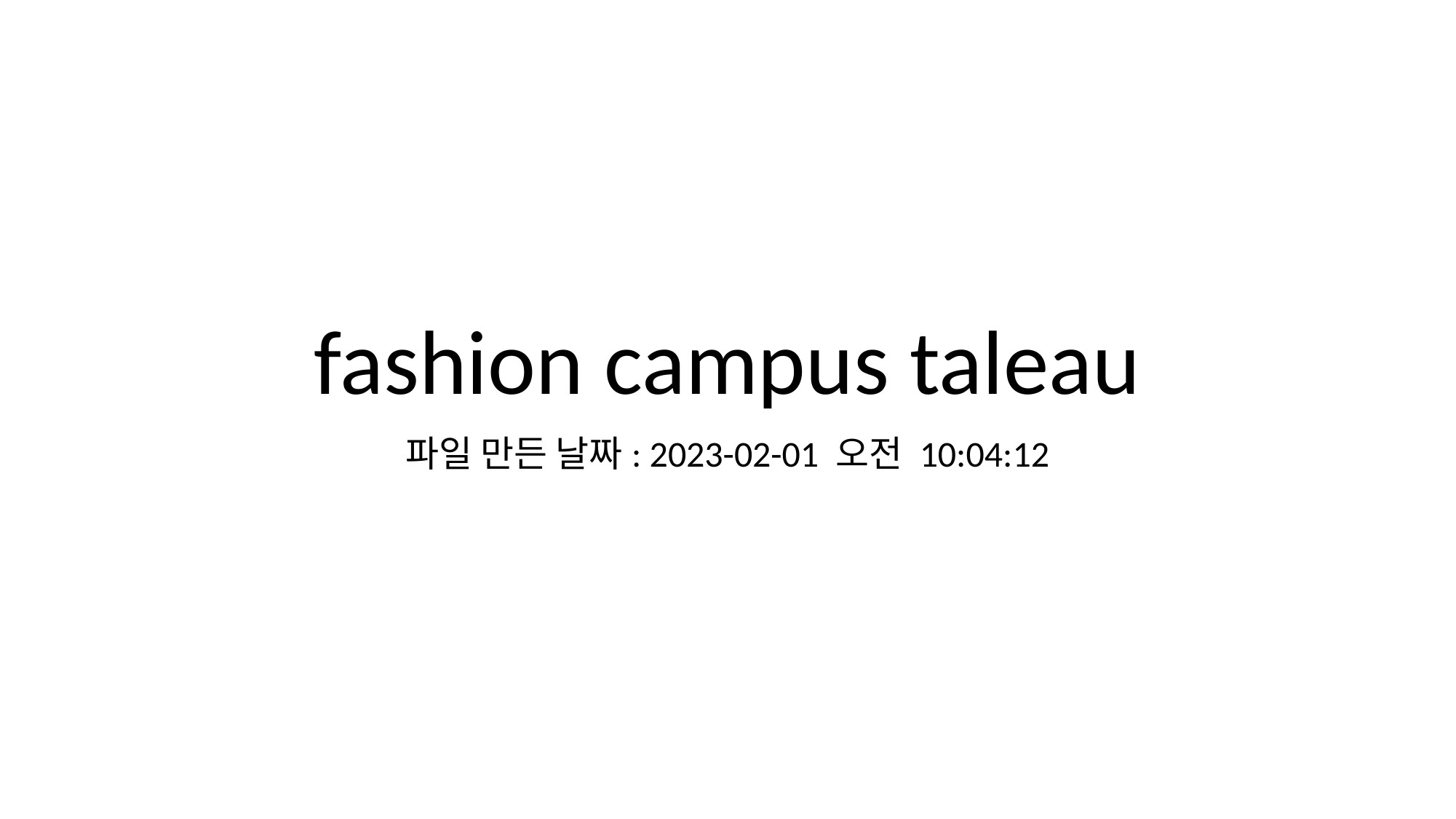

# fashion campus taleau
파일 만든 날짜: 2023-02-01 오전 10:04:12